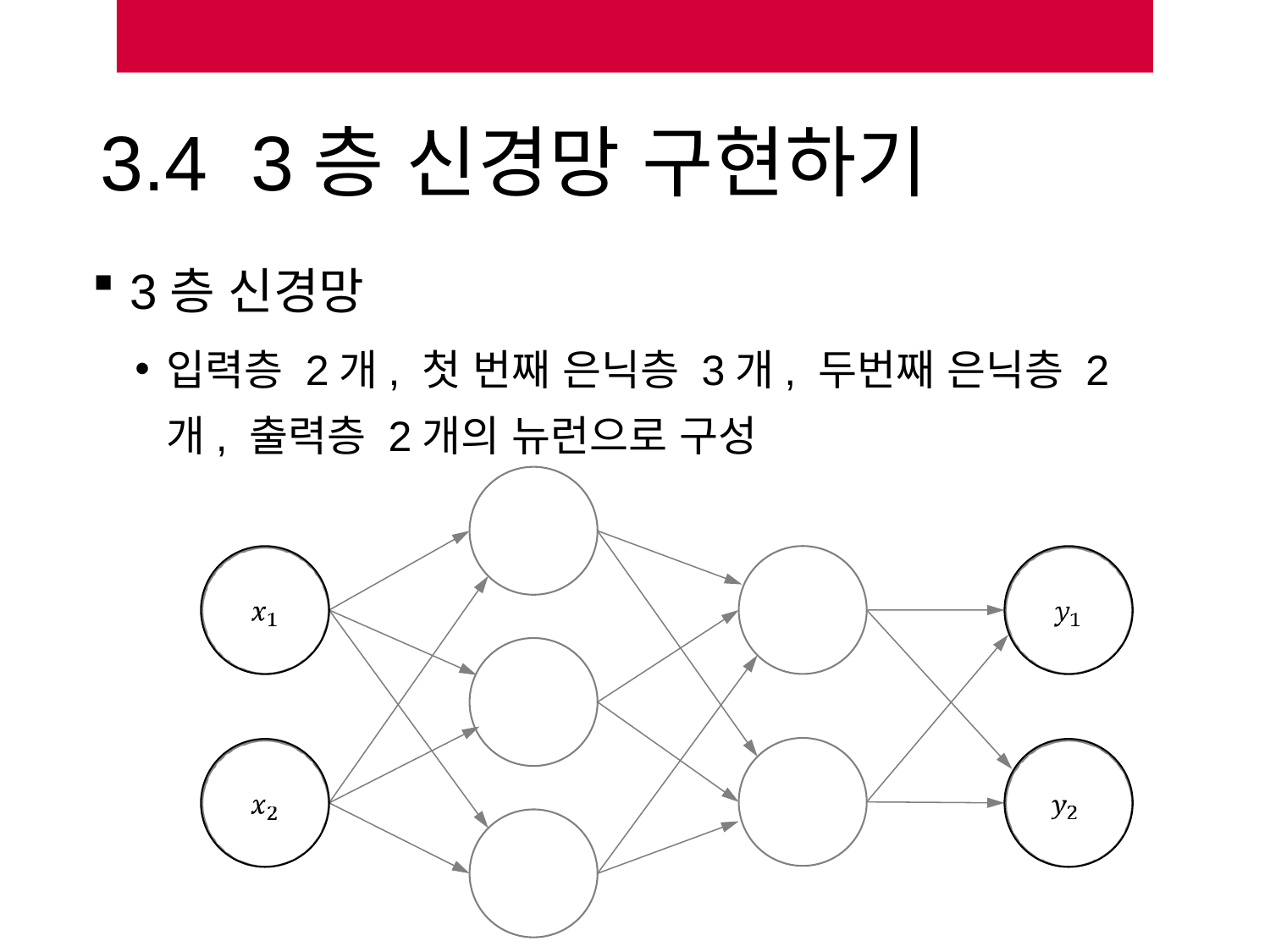

# 3.4  3층 신경망 구현하기
3층 신경망
입력층 2개, 첫 번째 은닉층 3개, 두번째 은닉층 2개, 출력층 2개의 뉴런으로 구성